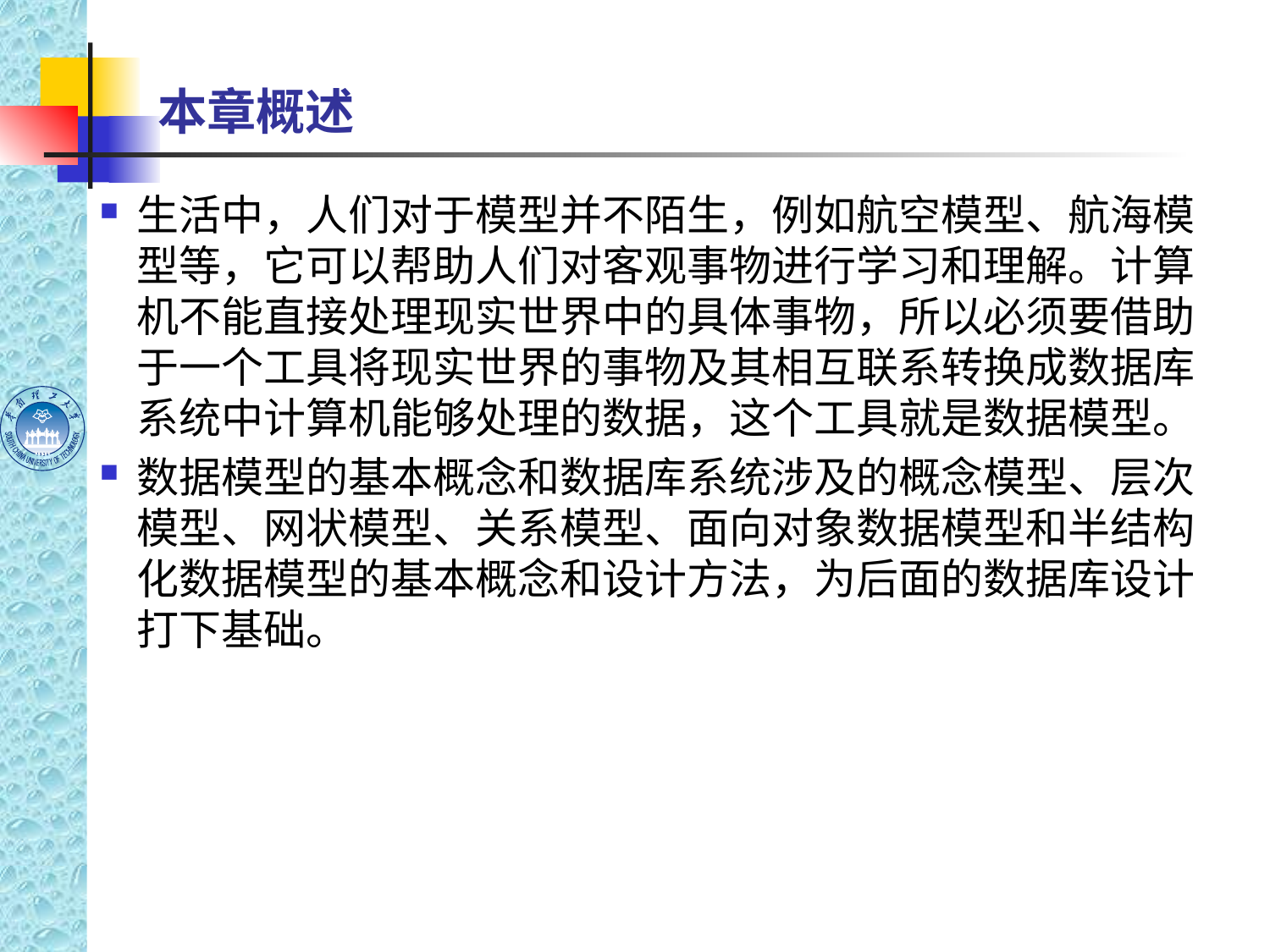

# 本章概述
生活中，人们对于模型并不陌生，例如航空模型、航海模型等，它可以帮助人们对客观事物进行学习和理解。计算机不能直接处理现实世界中的具体事物，所以必须要借助于一个工具将现实世界的事物及其相互联系转换成数据库系统中计算机能够处理的数据，这个工具就是数据模型。
数据模型的基本概念和数据库系统涉及的概念模型、层次模型、网状模型、关系模型、面向对象数据模型和半结构化数据模型的基本概念和设计方法，为后面的数据库设计打下基础。